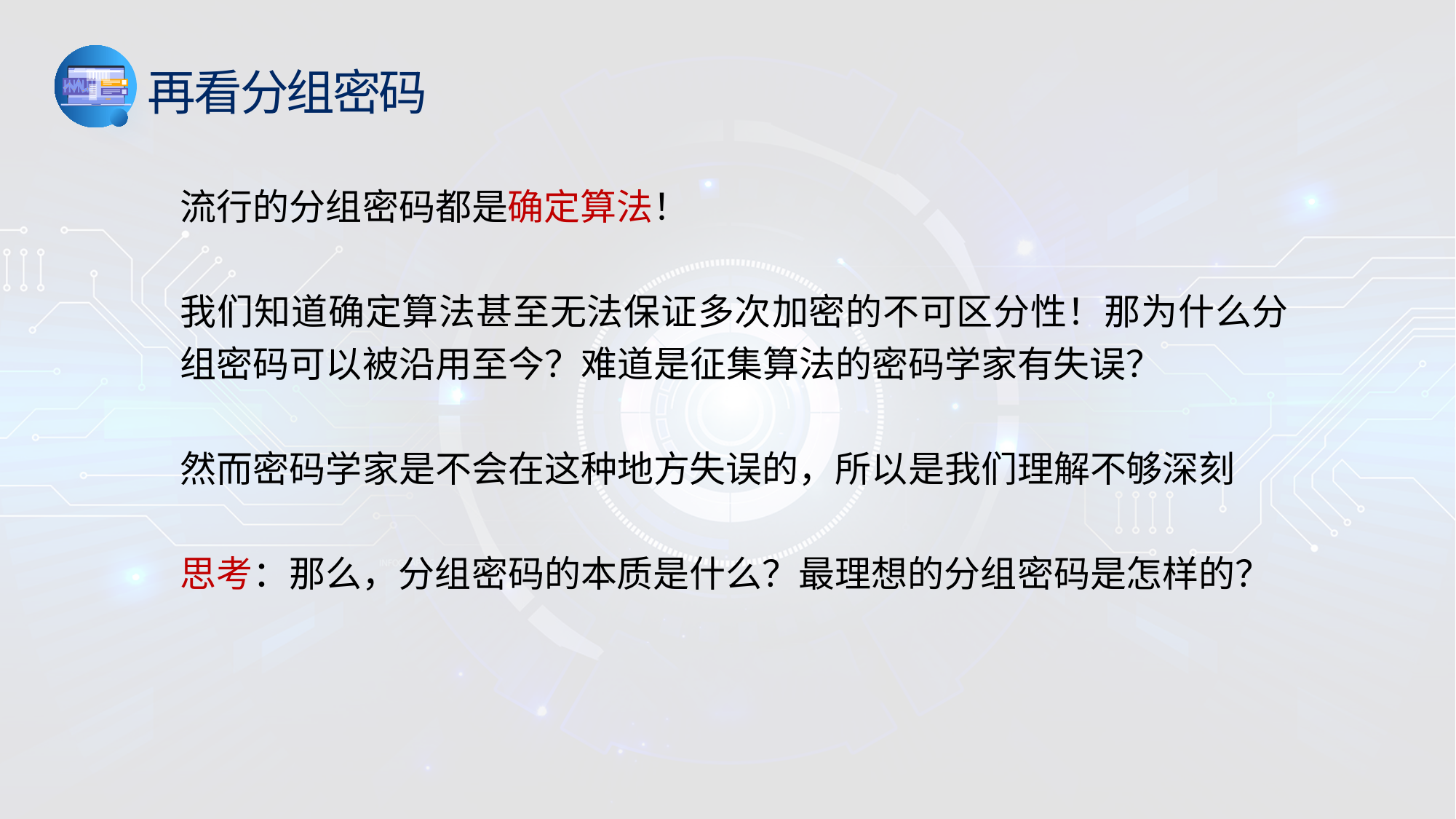

再看分组密码

流行的分组密码都是确定算法！

我们知道确定算法甚至无法保证多次加密的不可区分性！那为什么分组密码可以被沿用至今？难道是征集算法的密码学家有失误？

然而密码学家是不会在这种地方失误的，所以是我们理解不够深刻

思考：那么，分组密码的本质是什么？最理想的分组密码是怎样的？